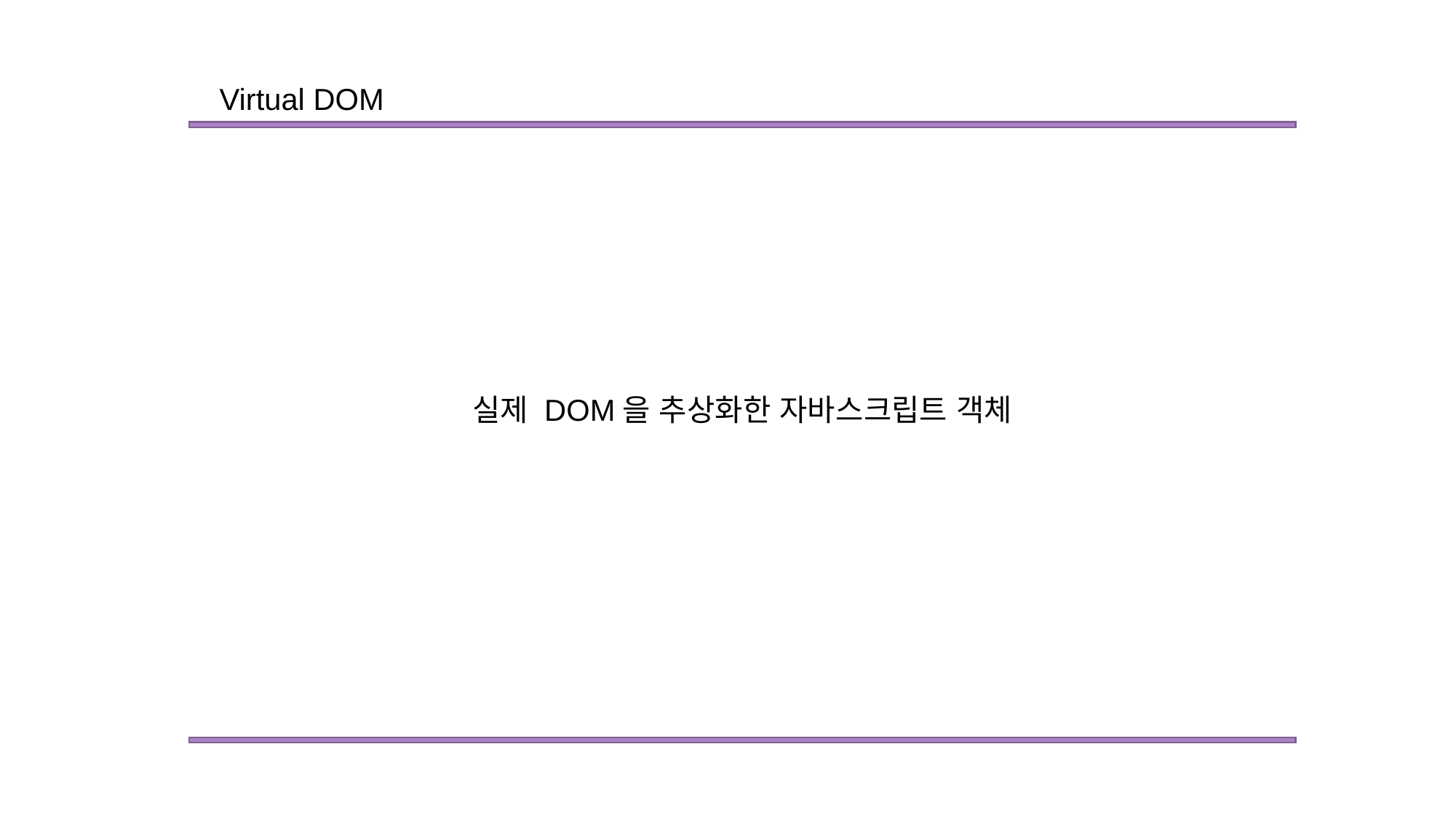

Virtual DOM

실제 DOM을 추상화한 자바스크립트 객체